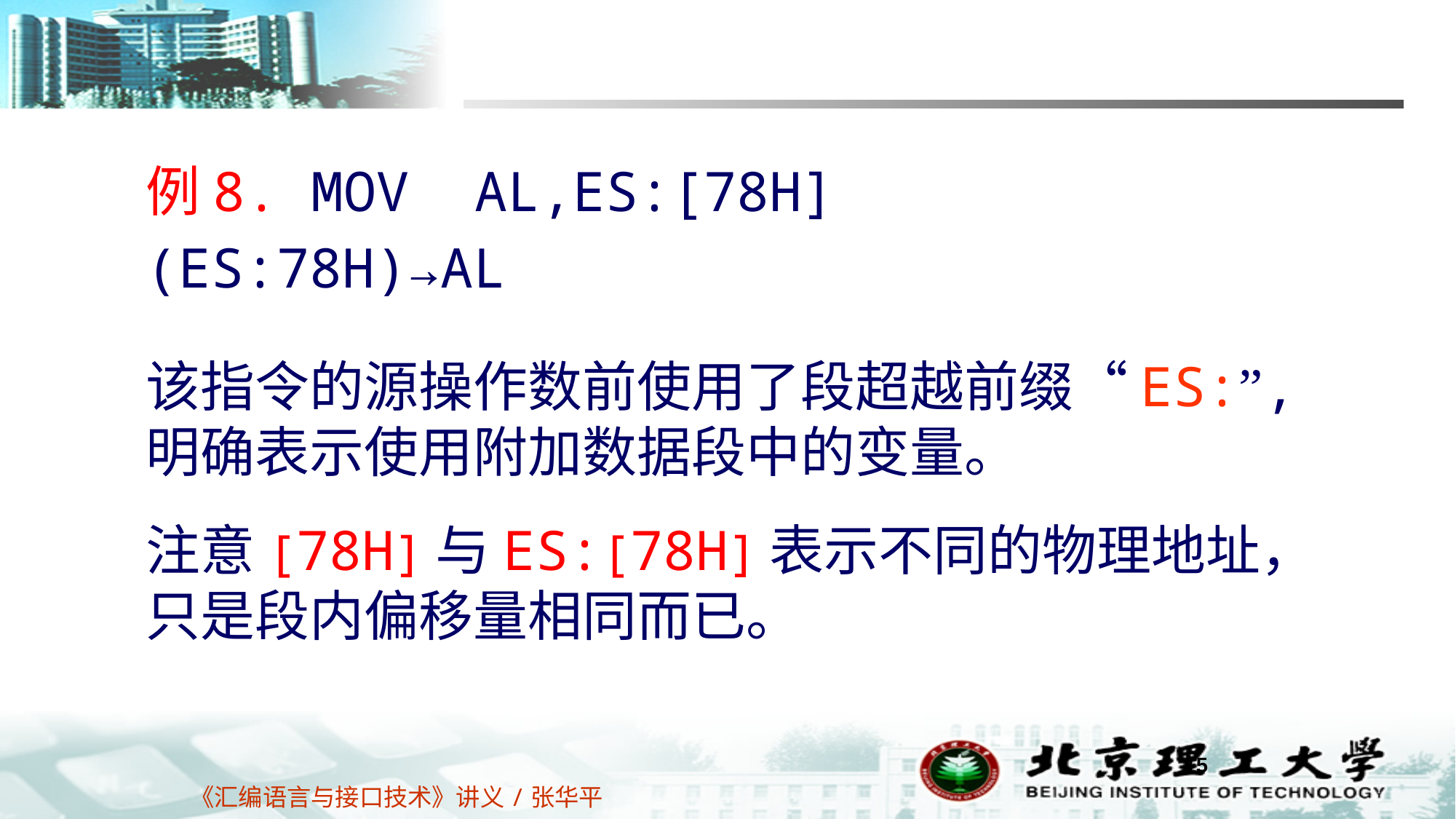

例8. MOV  AL,ES:[78H]
(ES:78H)→AL

该指令的源操作数前使用了段超越前缀“ES:”,明确表示使用附加数据段中的变量。

注意[78H]与ES:[78H]表示不同的物理地址，只是段内偏移量相同而已。
15